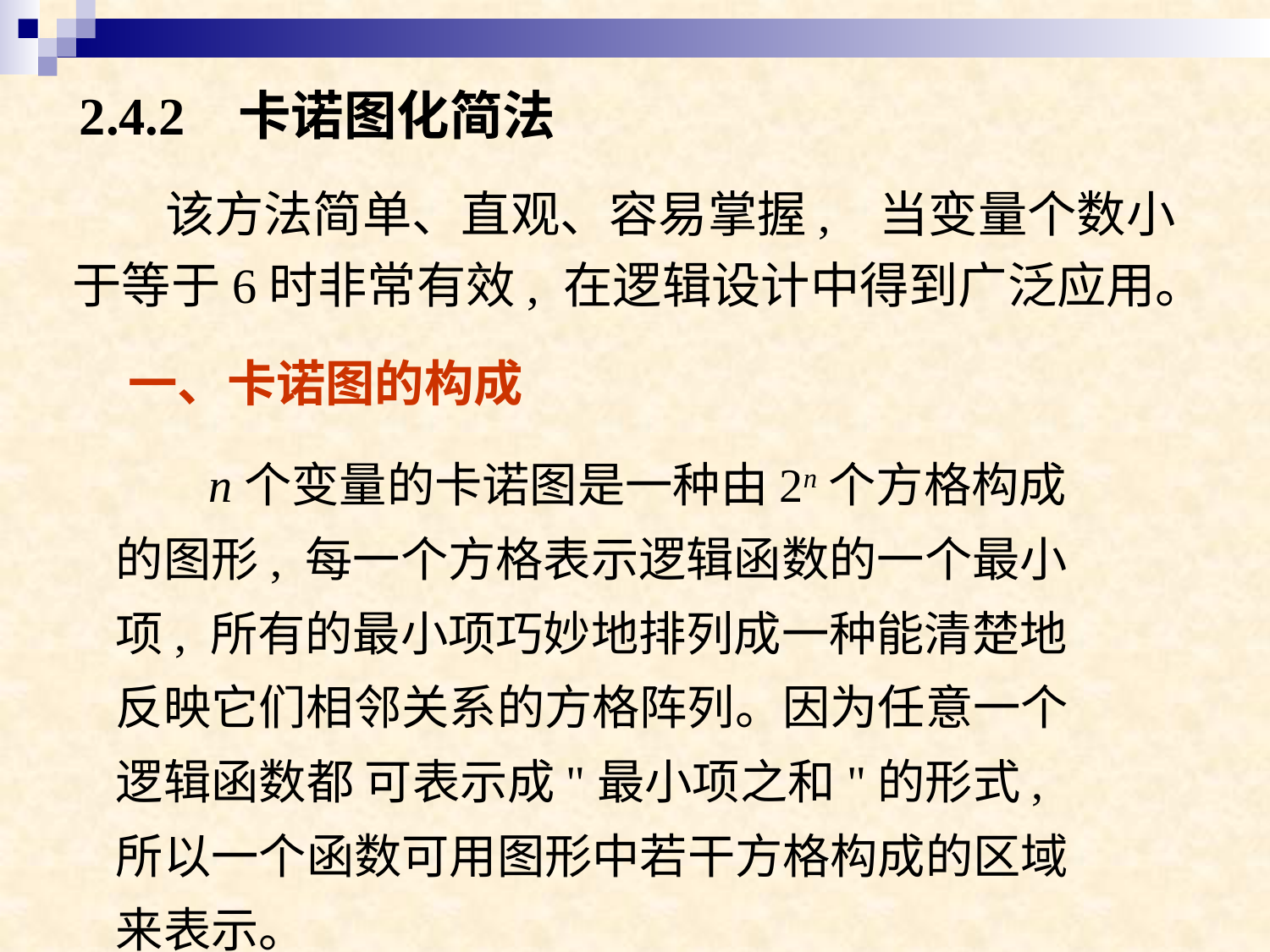

2.4.2   卡诺图化简法
该方法简单、直观、容易掌握,   当变量个数小于等于6时非常有效, 在逻辑设计中得到广泛应用。
一、卡诺图的构成
n个变量的卡诺图是一种由2n个方格构成的图形, 每一个方格表示逻辑函数的一个最小项, 所有的最小项巧妙地排列成一种能清楚地反映它们相邻关系的方格阵列。因为任意一个逻辑函数都 可表示成"最小项之和"的形式, 所以一个函数可用图形中若干方格构成的区域来表示。